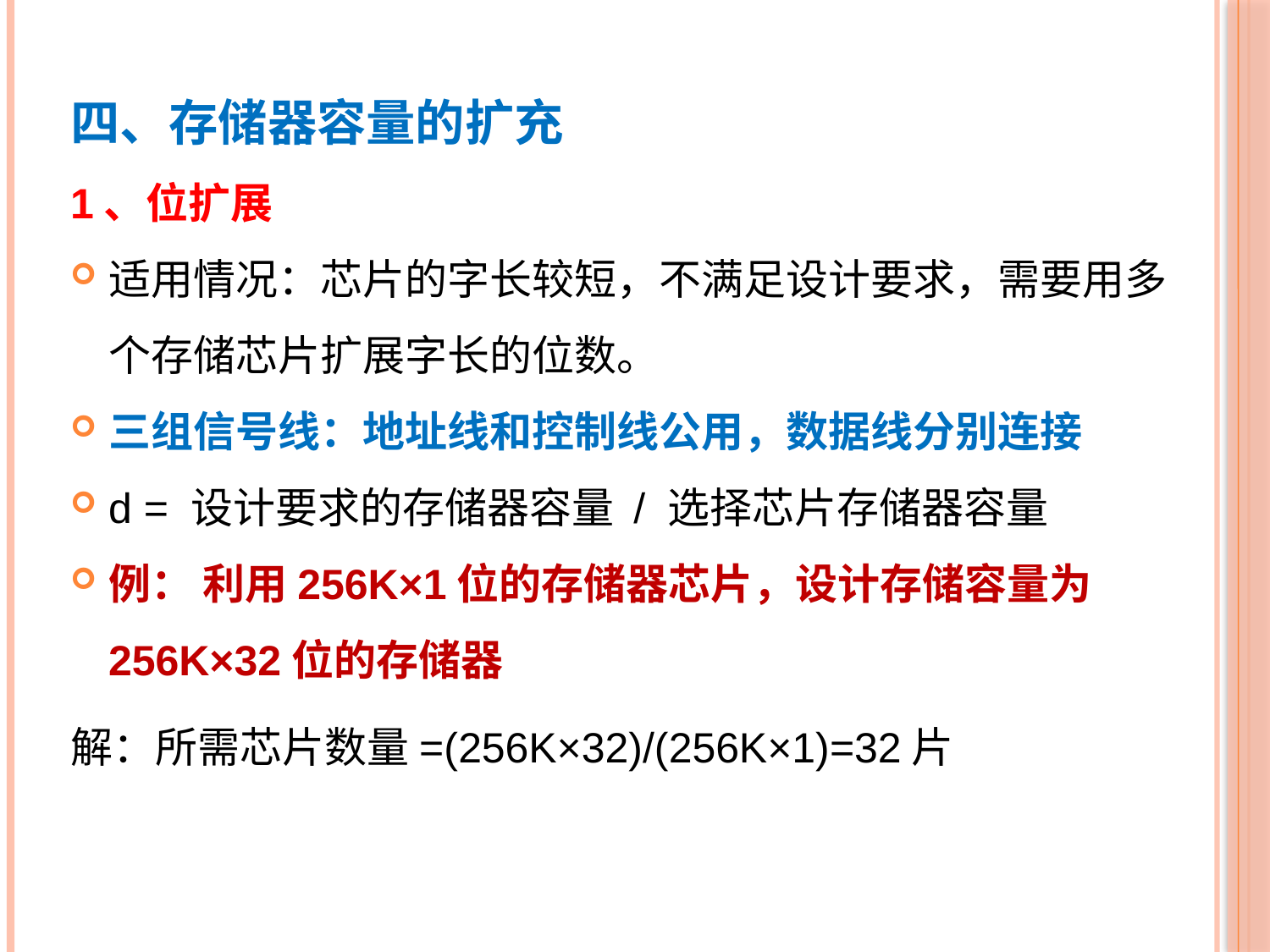

四、存储器容量的扩充
1、位扩展
适用情况：芯片的字长较短，不满足设计要求，需要用多个存储芯片扩展字长的位数。
三组信号线：地址线和控制线公用，数据线分别连接
d = 设计要求的存储器容量 / 选择芯片存储器容量
例： 利用256K×1位的存储器芯片，设计存储容量为256K×32位的存储器
解：所需芯片数量=(256K×32)/(256K×1)=32片